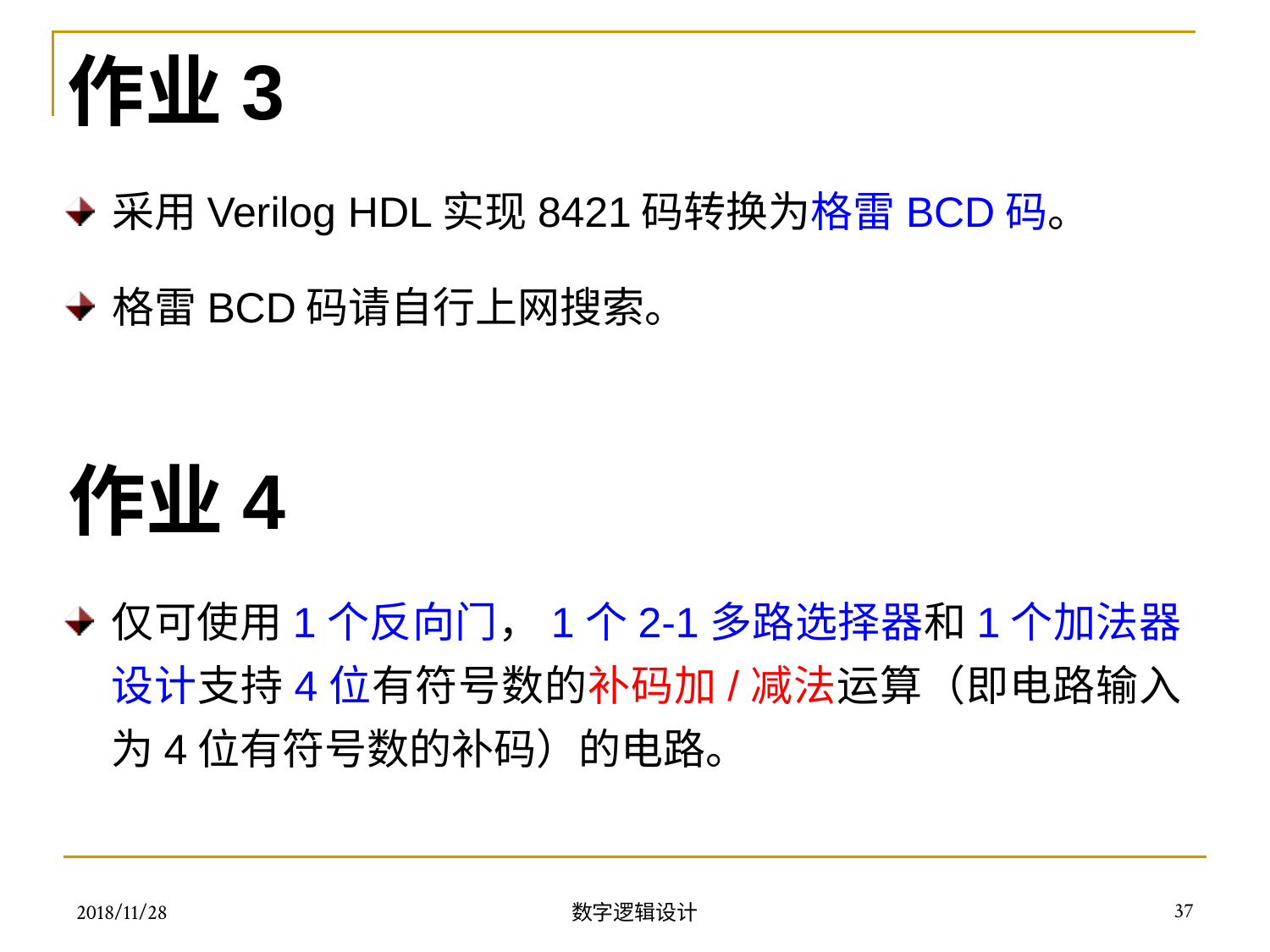

作业3
采用Verilog HDL实现8421码转换为格雷BCD码。
格雷BCD码请自行上网搜索。
作业4
仅可使用1个反向门，1个2-1多路选择器和1个加法器设计支持4位有符号数的补码加/减法运算（即电路输入为4位有符号数的补码）的电路。

2018/11/28
37
数字逻辑设计